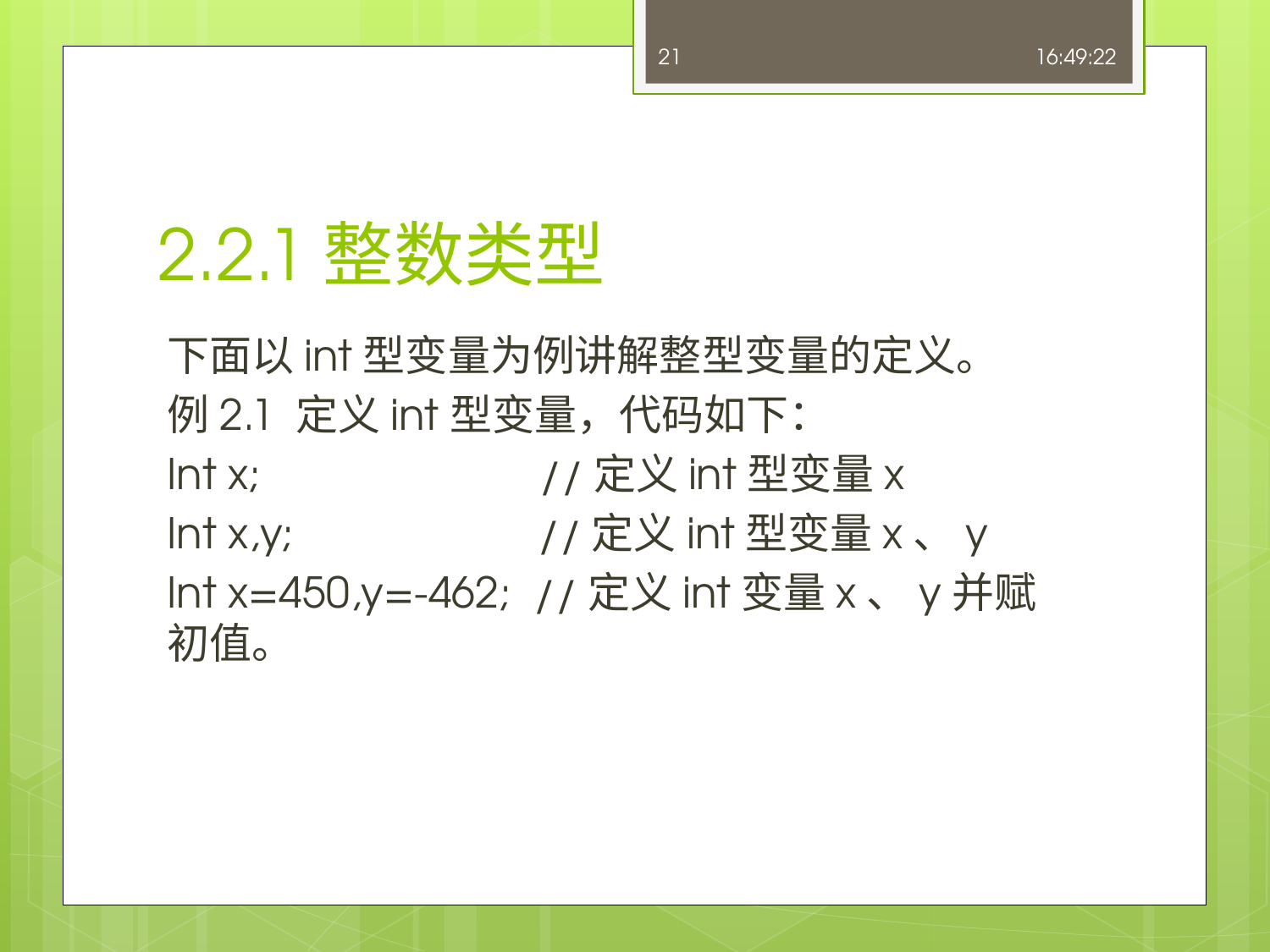

21
16:49:22
# 2.2.1整数类型
下面以int型变量为例讲解整型变量的定义。
例2.1 定义int型变量，代码如下：
Int x;                        //定义int型变量x
Int x,y;                     //定义int型变量x、y
Int x=450,y=-462;  //定义int变量x、y并赋初值。